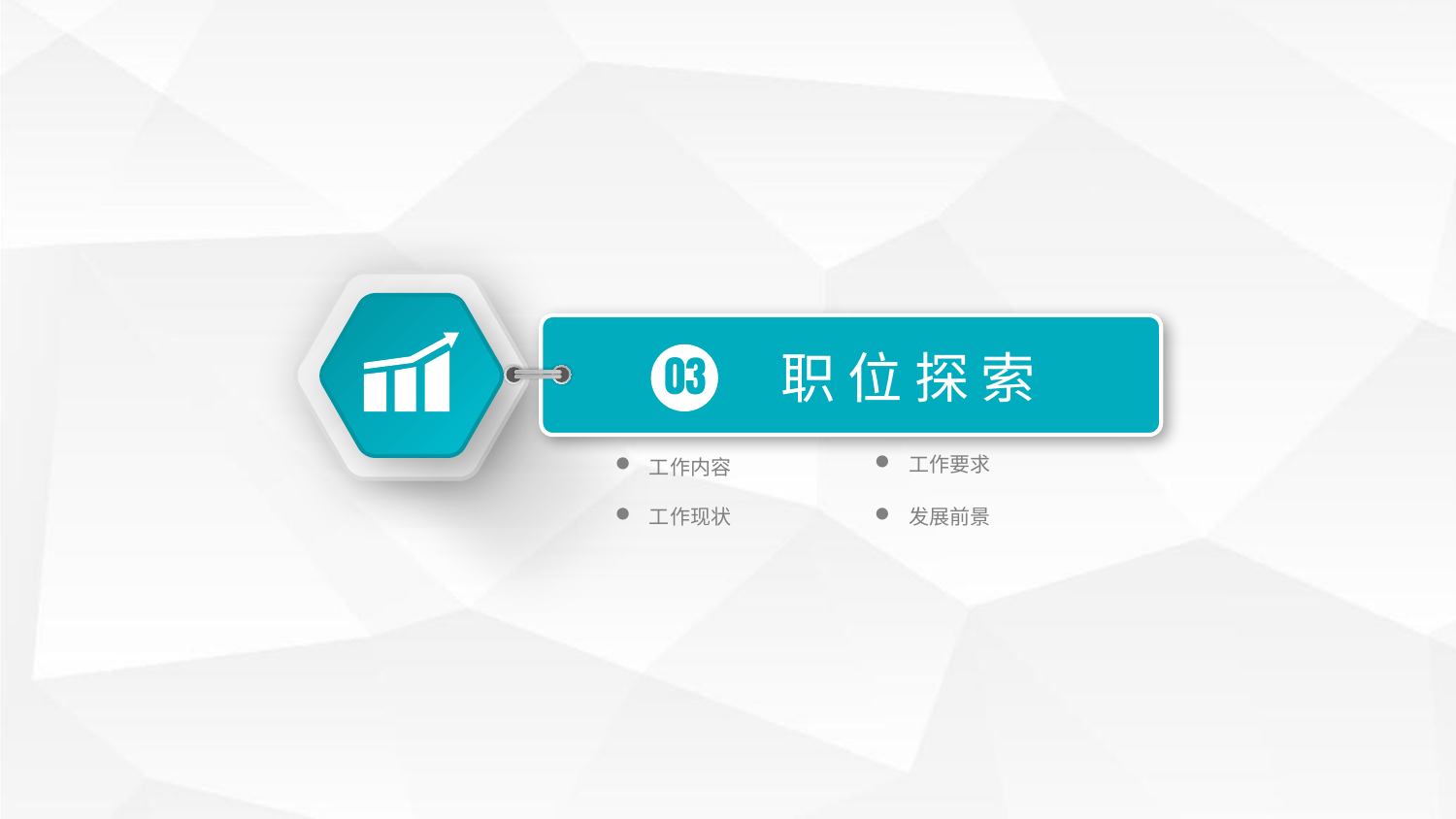

职 位 探 索

03

工作要求
工作内容
发展前景
工作现状